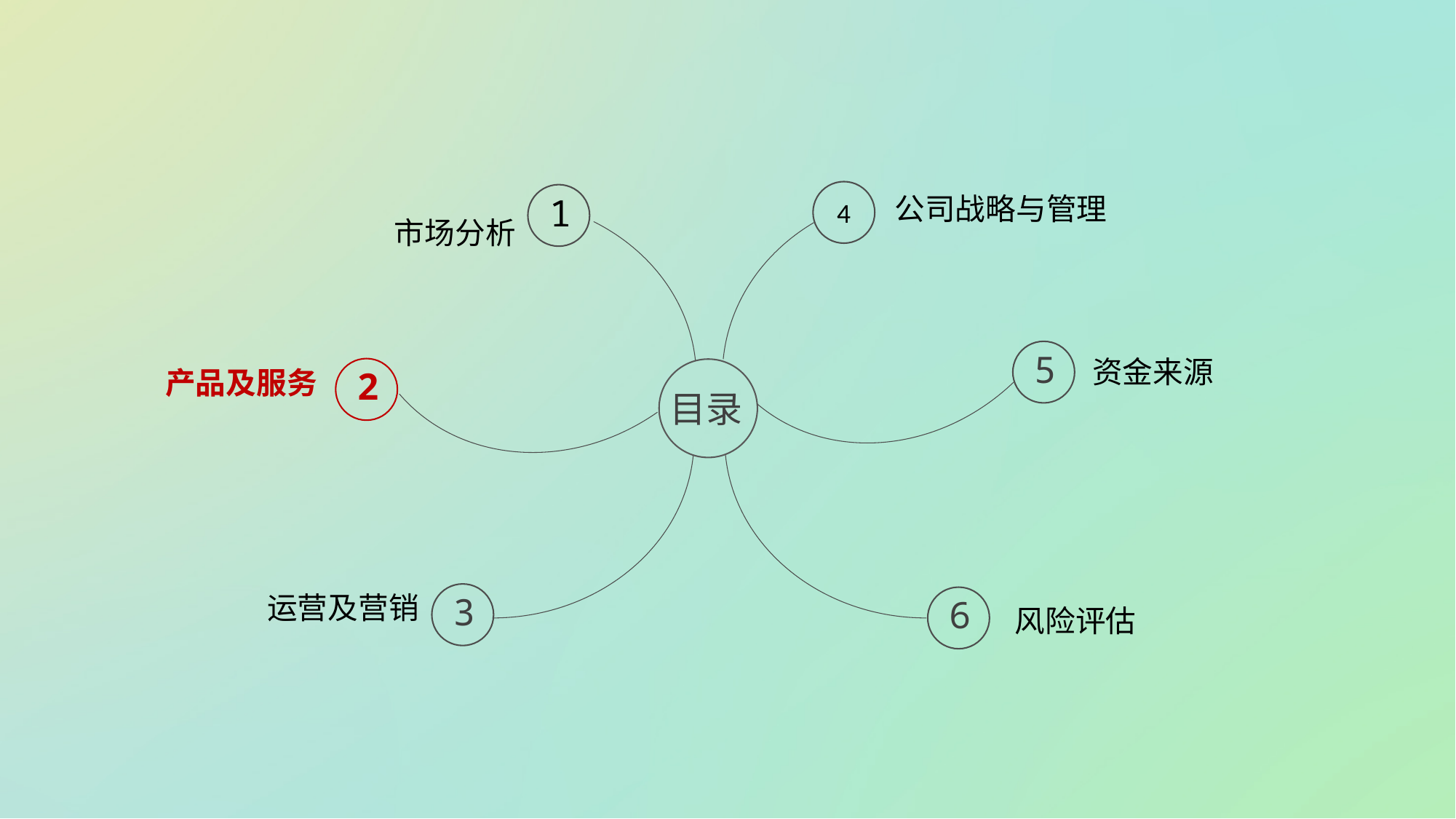

4

1
公司战略与管理

市场分析

5
资金来源
产品及服务

2

目录
运营及营销

3

6
风险评估